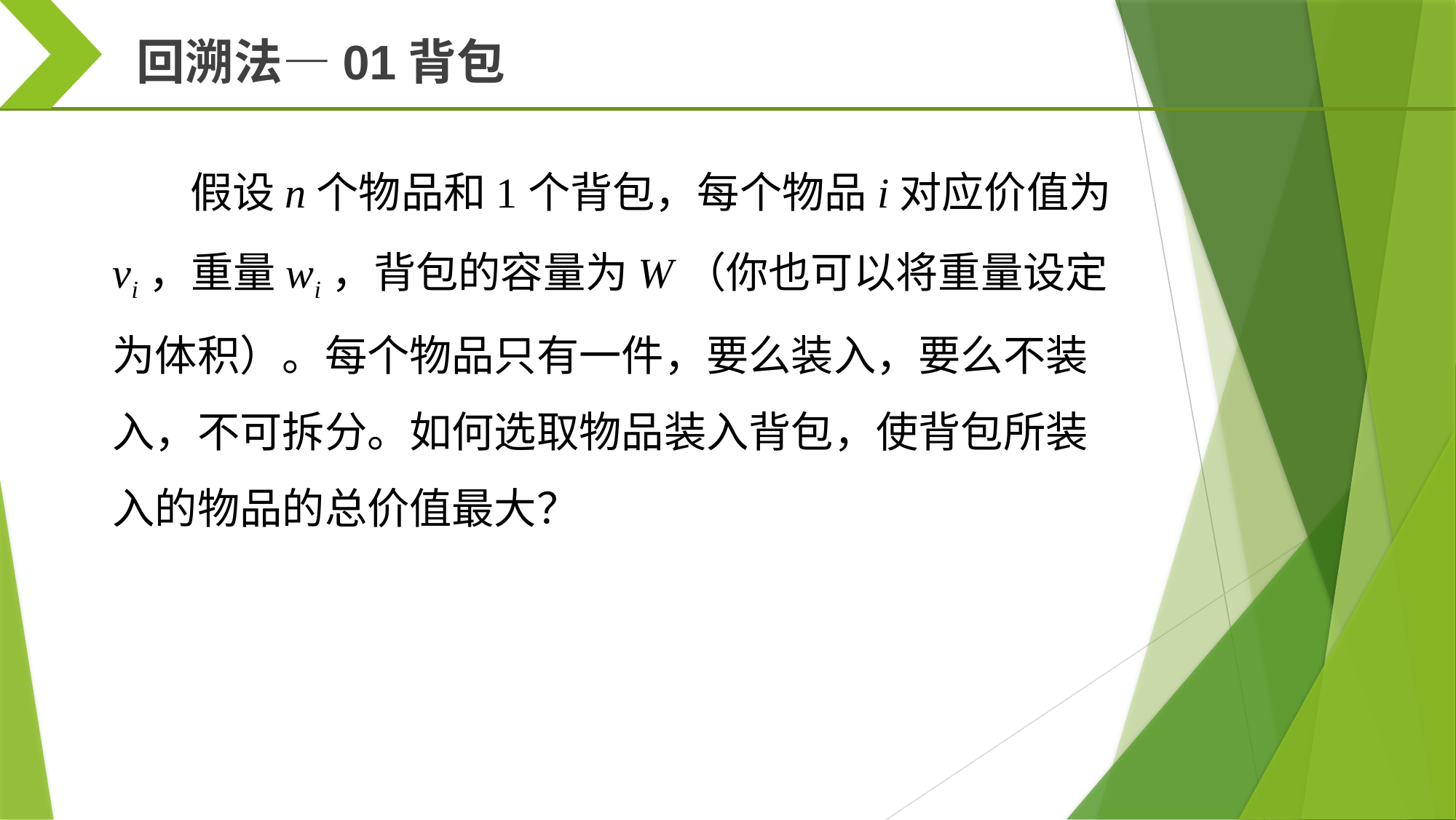

回溯法—01背包
假设n个物品和1个背包，每个物品i对应价值为vi，重量wi，背包的容量为W（你也可以将重量设定为体积）。每个物品只有一件，要么装入，要么不装入，不可拆分。如何选取物品装入背包，使背包所装入的物品的总价值最大？